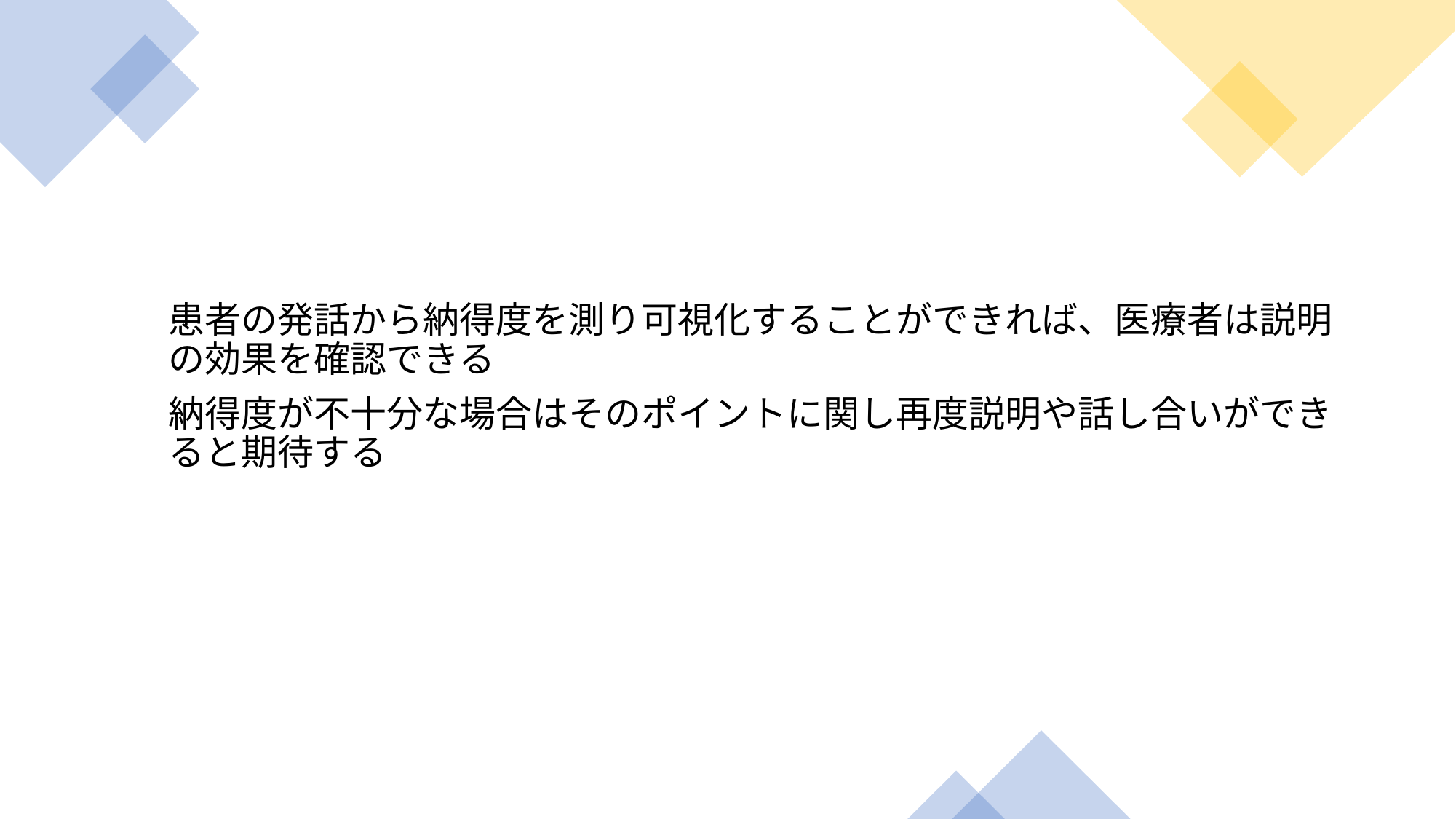

患者の発話から納得度を測り可視化することができれば、医療者は説明の効果を確認できる
納得度が不十分な場合はそのポイントに関し再度説明や話し合いができると期待する